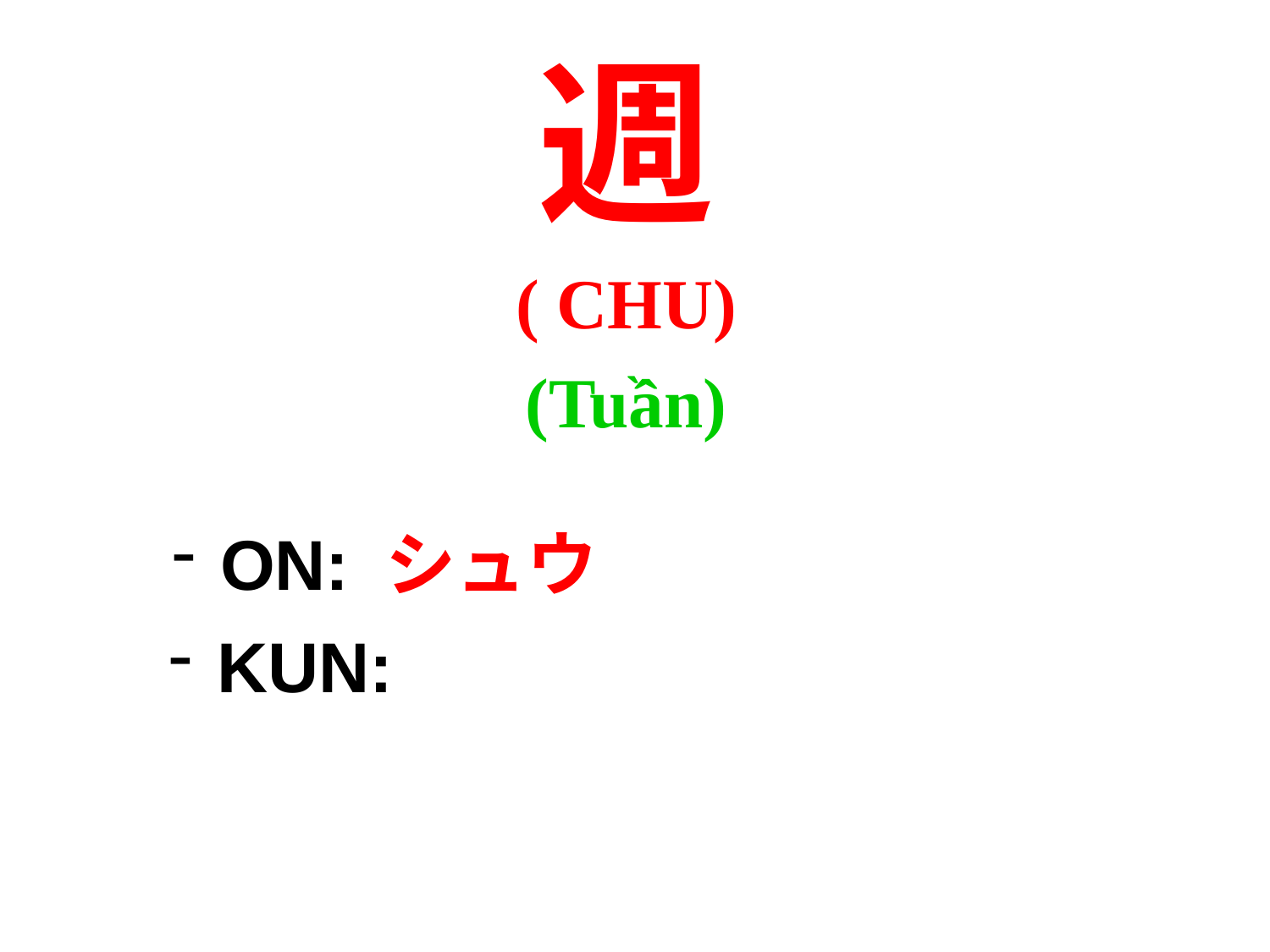

週
( CHU)
(Tuần)
ON: シュウ
KUN: